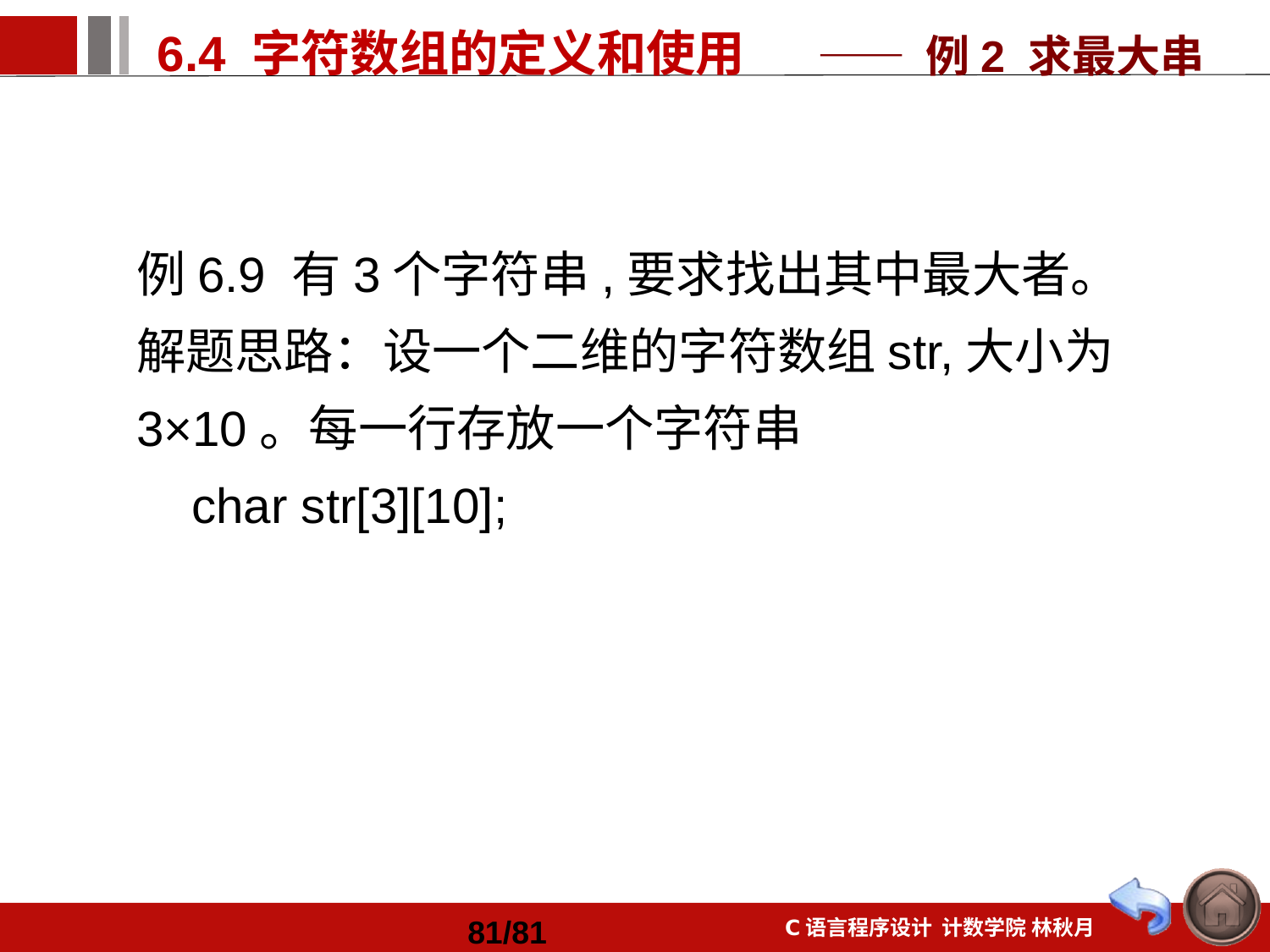

—— 例2 求最大串
例6.9 有3个字符串,要求找出其中最大者。
解题思路：设一个二维的字符数组str,大小为3×10。每一行存放一个字符串
    char str[3][10];